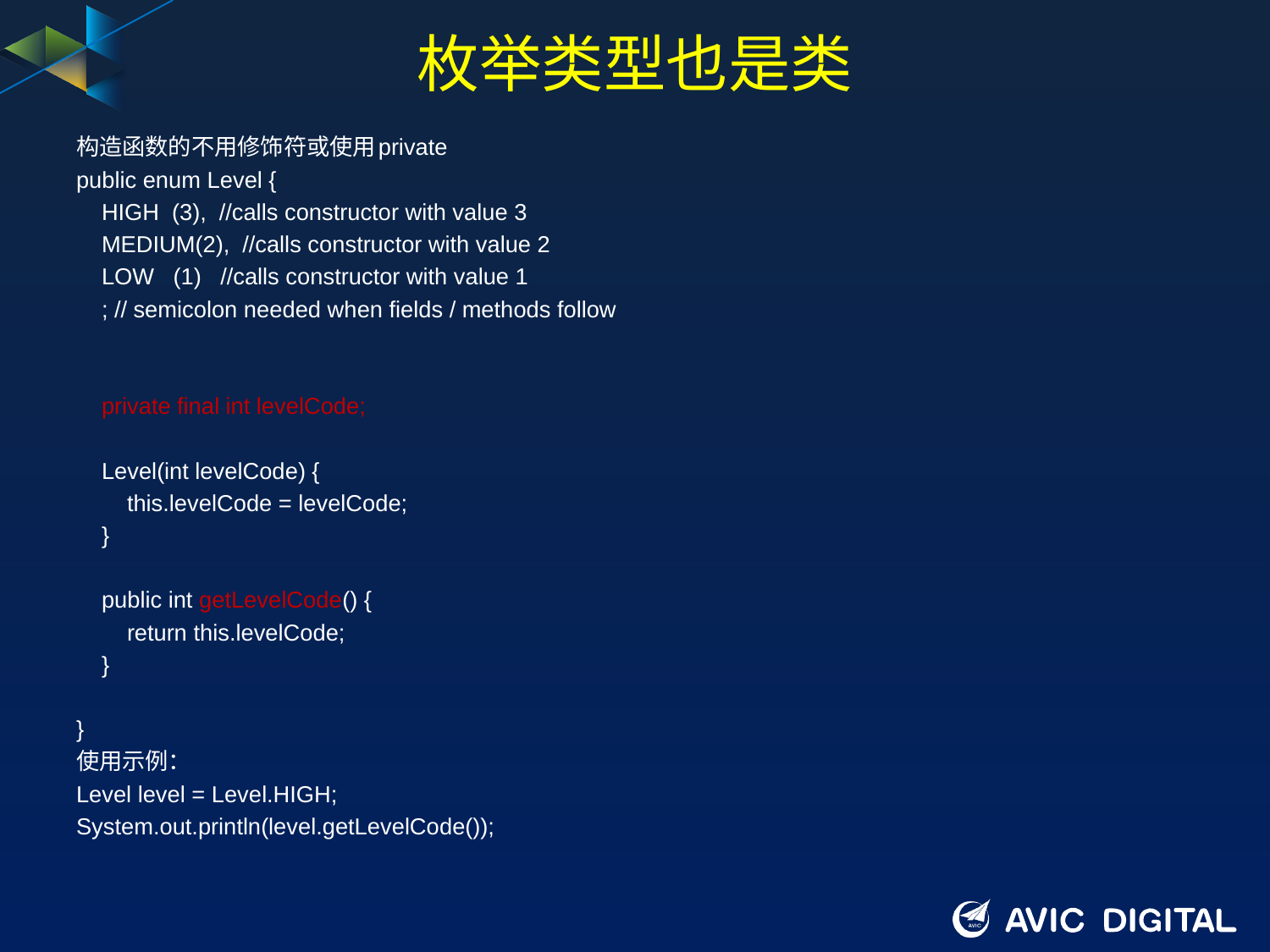

# 枚举类型也是类
构造函数的不用修饰符或使用private
public enum Level {
    HIGH  (3),  //calls constructor with value 3
    MEDIUM(2),  //calls constructor with value 2
    LOW   (1)   //calls constructor with value 1
    ; // semicolon needed when fields / methods follow

    private final int levelCode;

    Level(int levelCode) {
        this.levelCode = levelCode;
    }

    public int getLevelCode() {
        return this.levelCode;
    }

}
使用示例：
Level level = Level.HIGH;
System.out.println(level.getLevelCode());